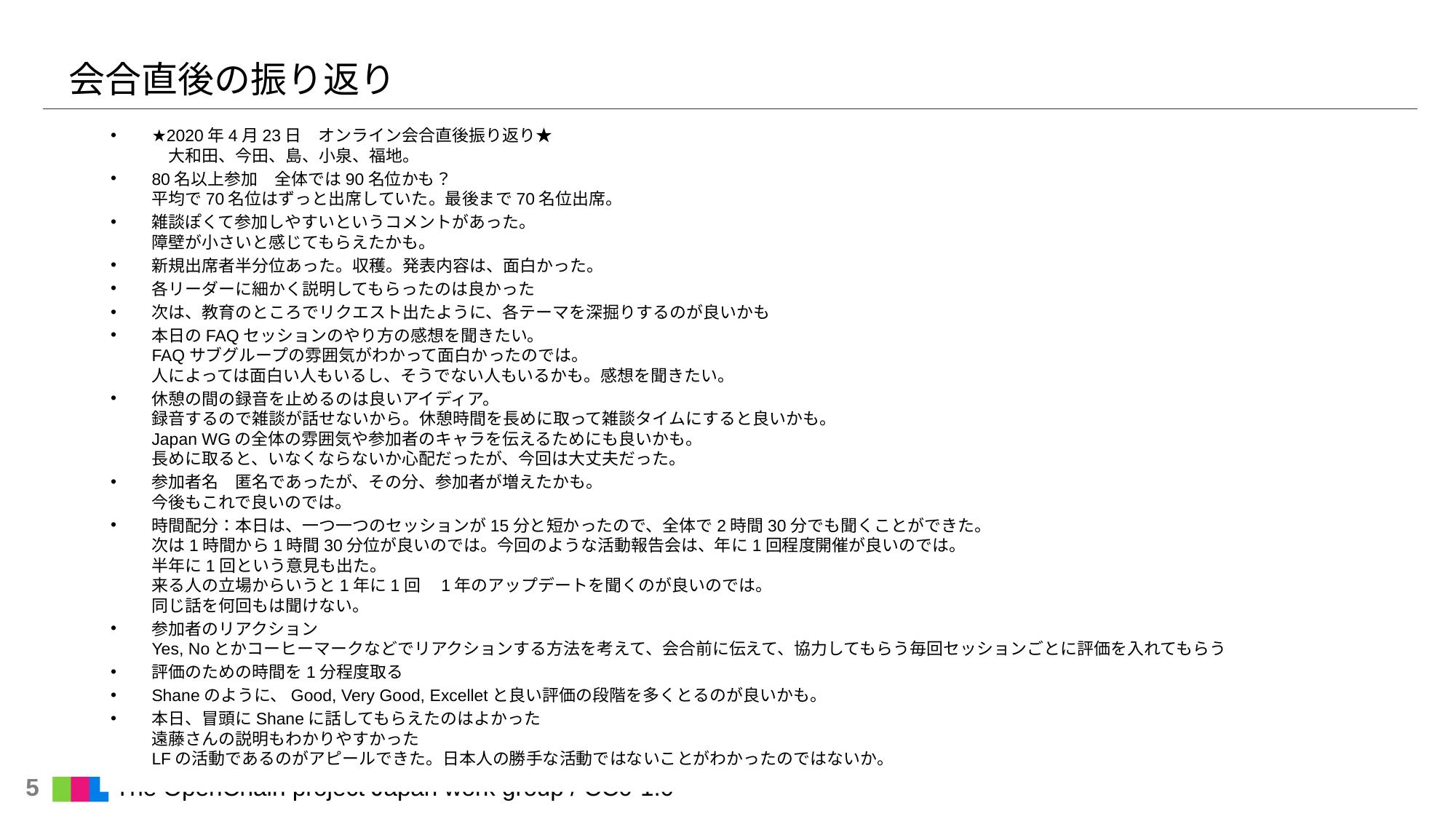

# 会合直後の振り返り
★2020年4月23日　オンライン会合直後振り返り★
　大和田、今田、島、小泉、福地。
80名以上参加　全体では90名位かも？
平均で70名位はずっと出席していた。最後まで70名位出席。
雑談ぽくて参加しやすいというコメントがあった。
障壁が小さいと感じてもらえたかも。
新規出席者半分位あった。収穫。発表内容は、面白かった。
各リーダーに細かく説明してもらったのは良かった
次は、教育のところでリクエスト出たように、各テーマを深掘りするのが良いかも
本日のFAQセッションのやり方の感想を聞きたい。
FAQサブグループの雰囲気がわかって面白かったのでは。
人によっては面白い人もいるし、そうでない人もいるかも。感想を聞きたい。
休憩の間の録音を止めるのは良いアイディア。
録音するので雑談が話せないから。休憩時間を長めに取って雑談タイムにすると良いかも。
Japan WGの全体の雰囲気や参加者のキャラを伝えるためにも良いかも。
長めに取ると、いなくならないか心配だったが、今回は大丈夫だった。
参加者名　匿名であったが、その分、参加者が増えたかも。
今後もこれで良いのでは。
時間配分：本日は、一つ一つのセッションが15分と短かったので、全体で2時間30分でも聞くことができた。
次は1時間から1時間30分位が良いのでは。今回のような活動報告会は、年に1回程度開催が良いのでは。
半年に1回という意見も出た。
来る人の立場からいうと1年に1回　1年のアップデートを聞くのが良いのでは。
同じ話を何回もは聞けない。
参加者のリアクション
Yes, Noとかコーヒーマークなどでリアクションする方法を考えて、会合前に伝えて、協力してもらう毎回セッションごとに評価を入れてもらう
評価のための時間を1分程度取る
Shaneのように、Good, Very Good, Excelletと良い評価の段階を多くとるのが良いかも。
本日、冒頭にShaneに話してもらえたのはよかった
遠藤さんの説明もわかりやすかった
LFの活動であるのがアピールできた。日本人の勝手な活動ではないことがわかったのではないか。